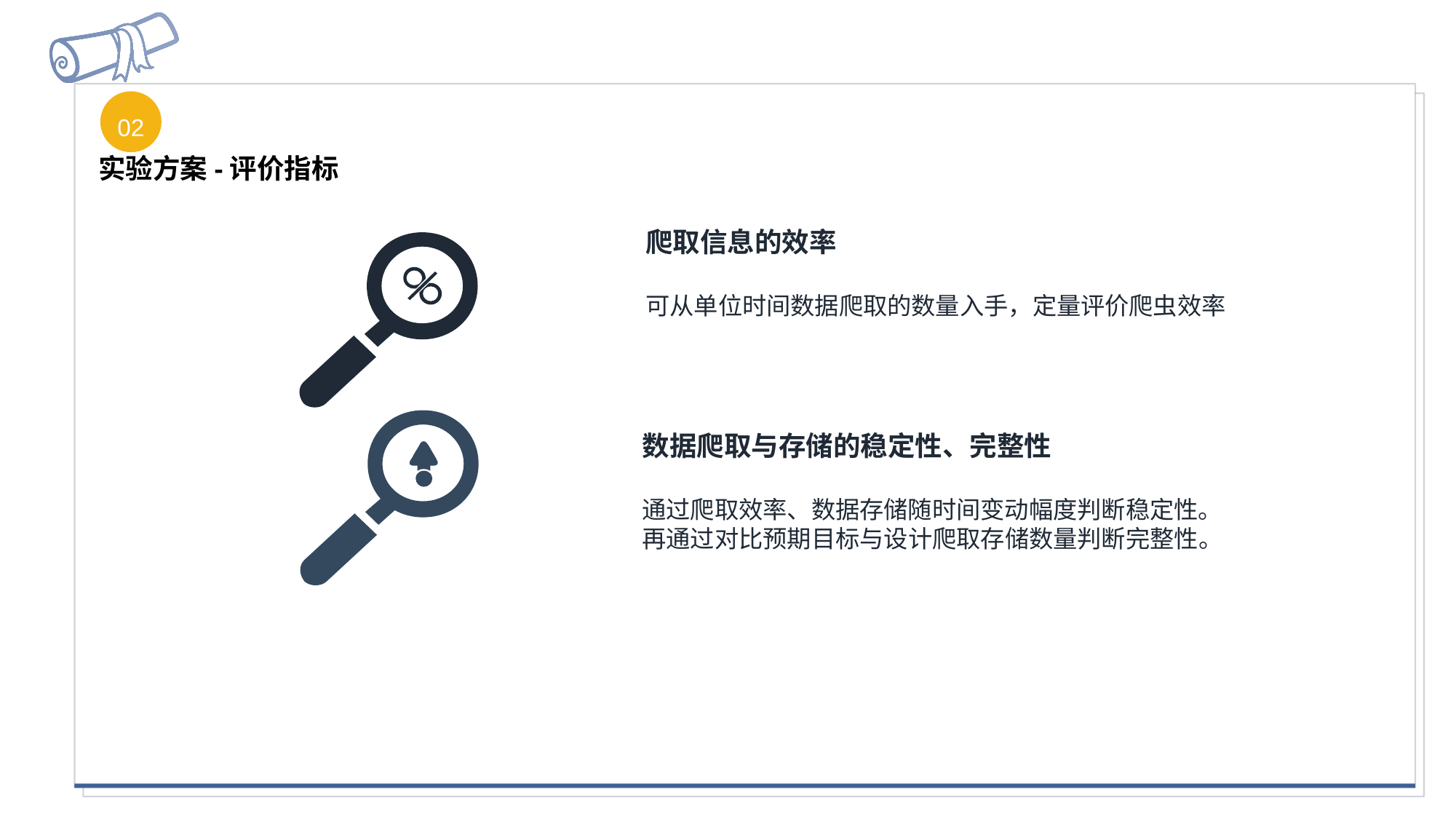

02
实验方案-评价指标
爬取信息的效率

可从单位时间数据爬取的数量入手，定量评价爬虫效率

数据爬取与存储的稳定性、完整性

通过爬取效率、数据存储随时间变动幅度判断稳定性。再通过对比预期目标与设计爬取存储数量判断完整性。